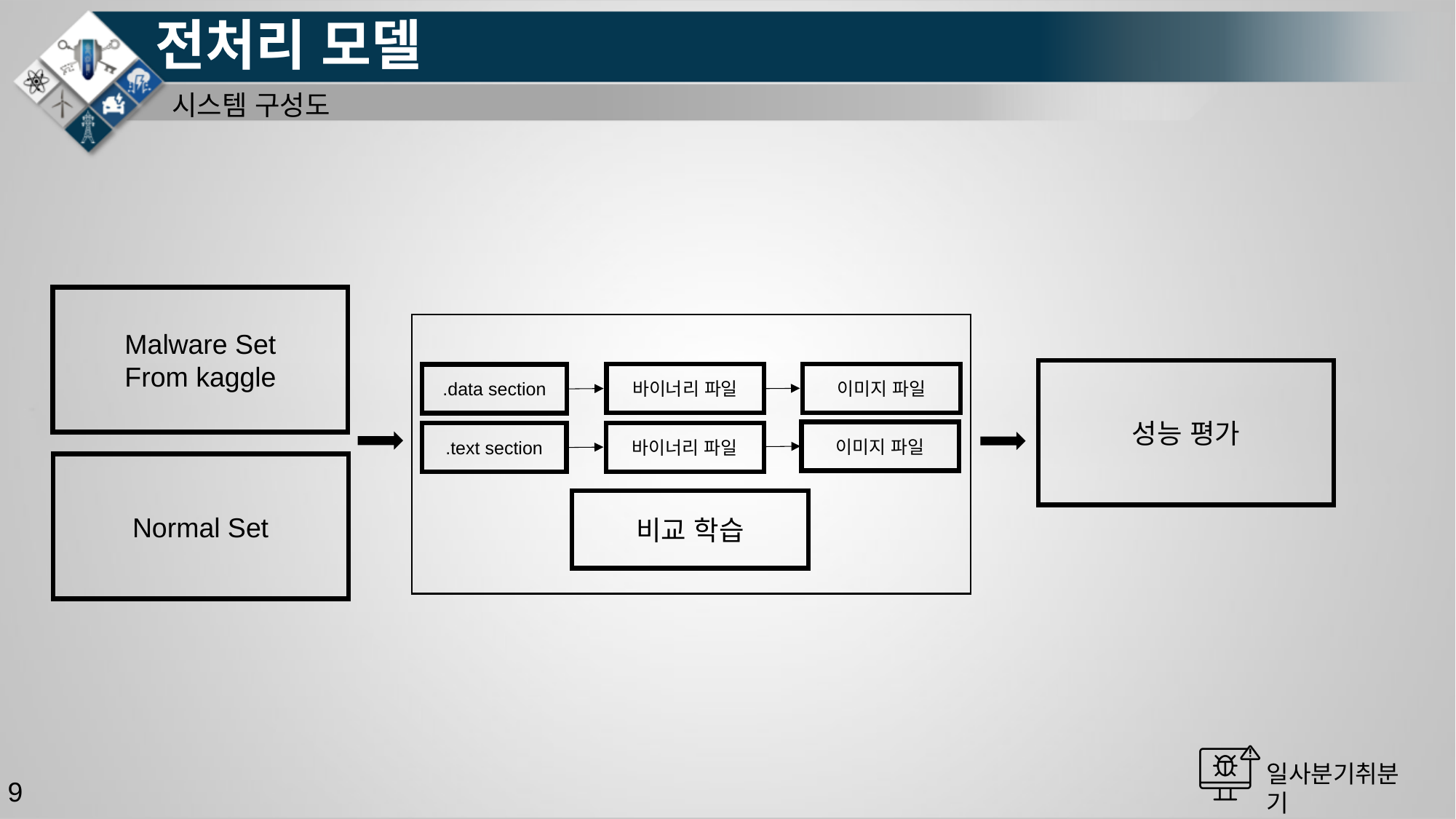

# 전처리 모델

시스템 구성도
Malware Set
From kaggle

성능 평가
이미지 파일
바이너리 파일
.data section
이미지 파일
바이너리 파일
.text section

Normal Set
비교 학습